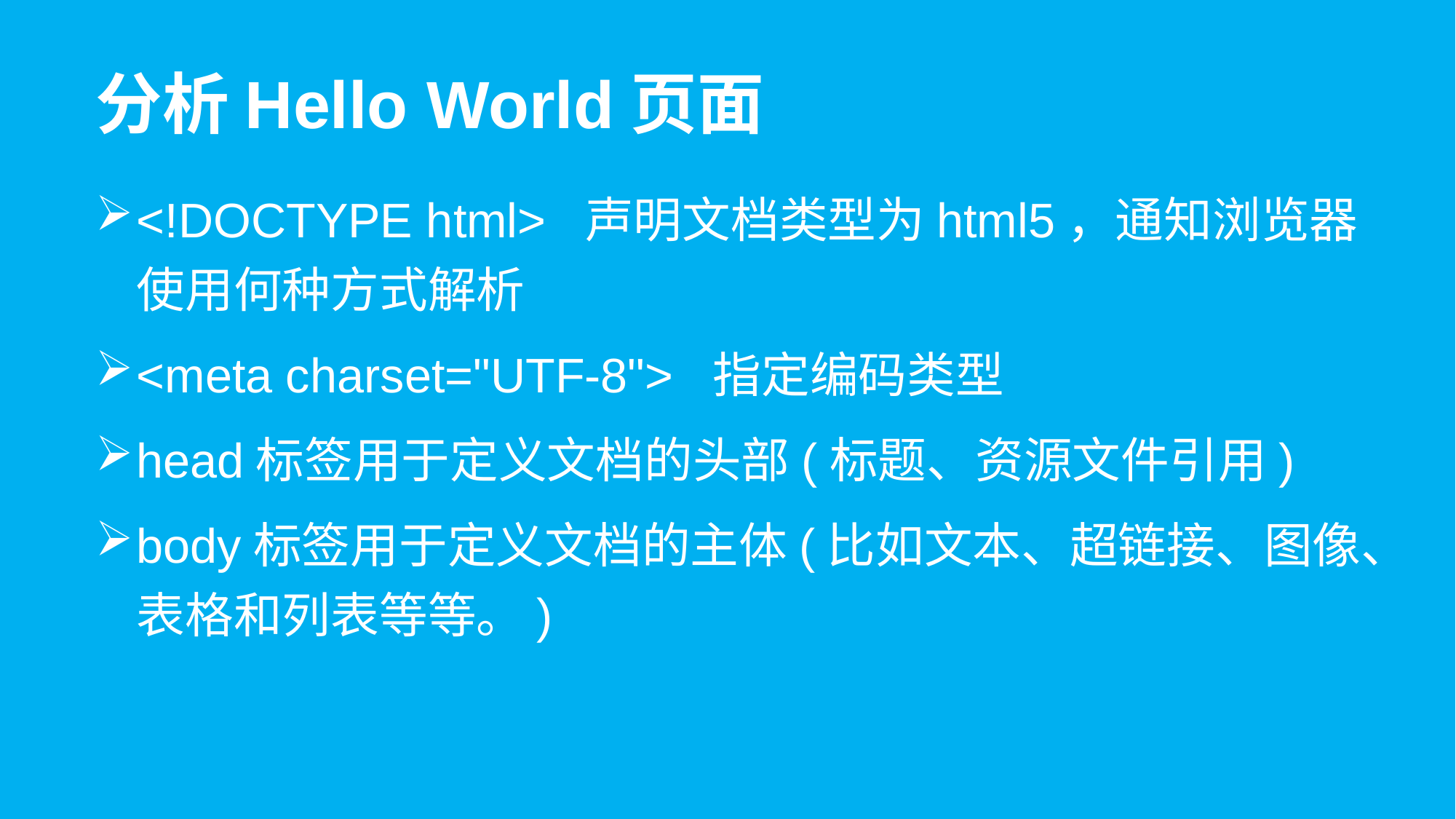

# 分析Hello World页面
<!DOCTYPE html>  声明文档类型为html5，通知浏览器使用何种方式解析
<meta charset="UTF-8">  指定编码类型
head标签用于定义文档的头部(标题、资源文件引用)
body标签用于定义文档的主体(比如文本、超链接、图像、表格和列表等等。)